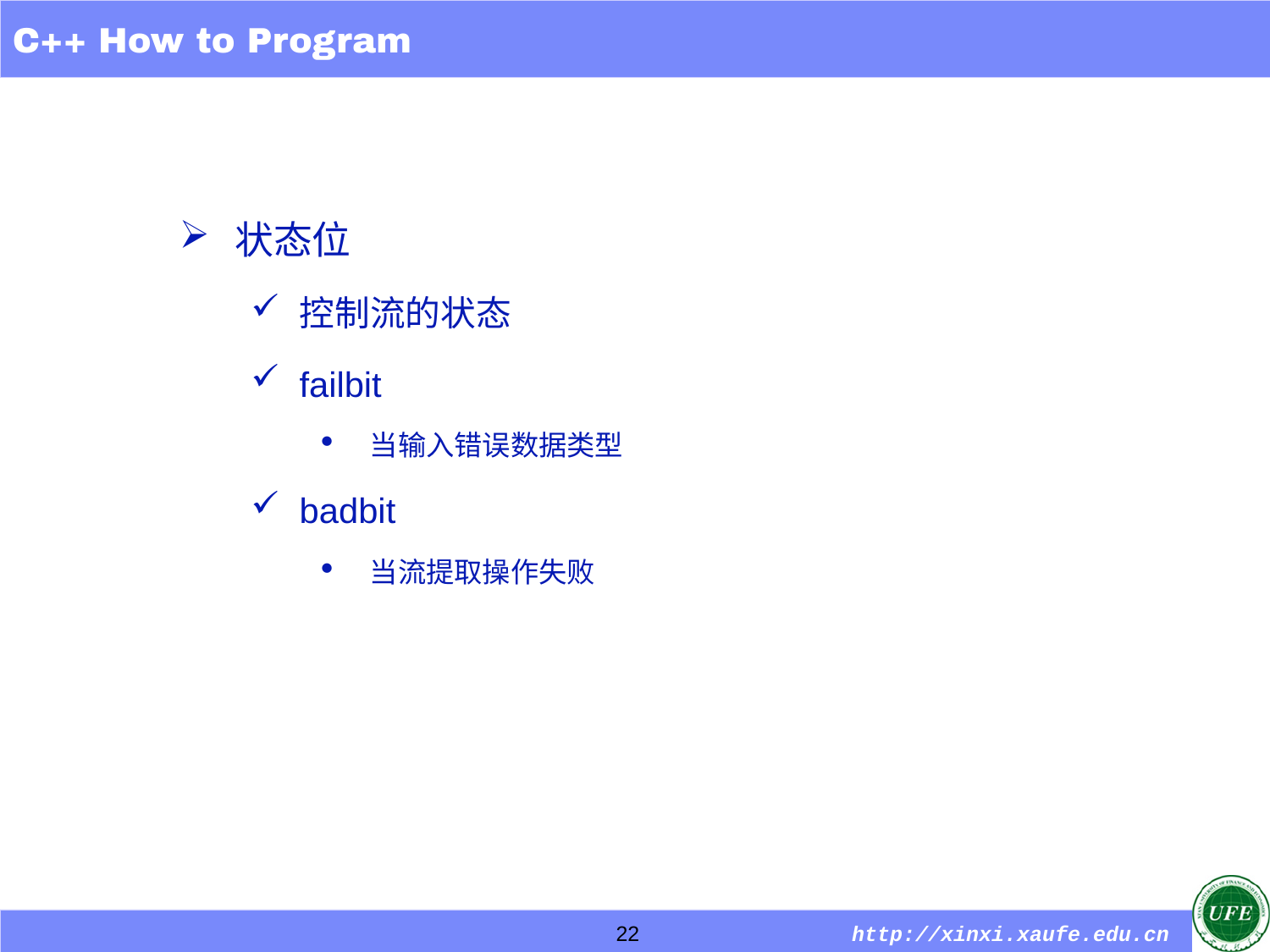

状态位
控制流的状态
failbit
当输入错误数据类型
badbit
当流提取操作失败
22